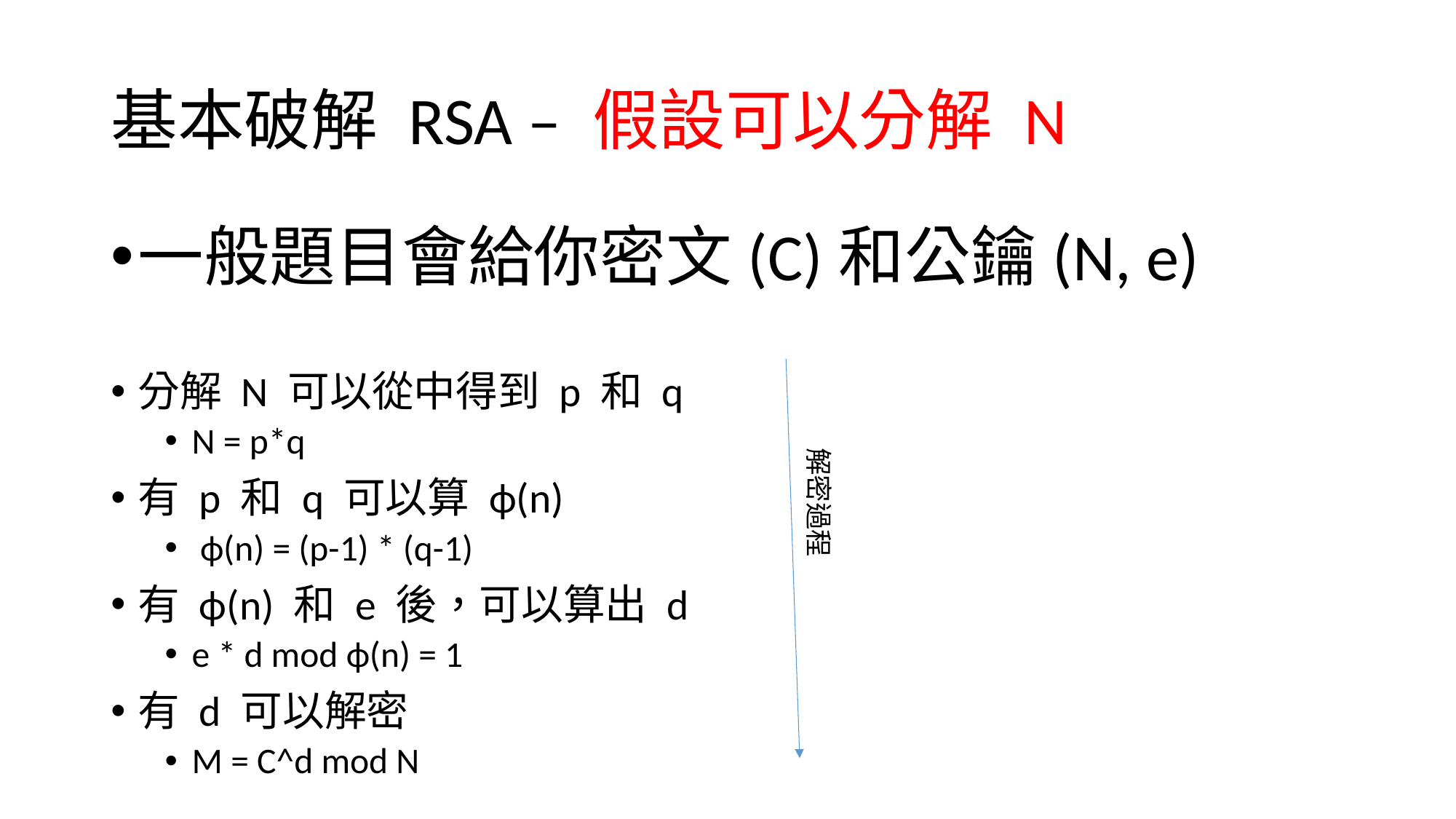

# 基本破解 RSA – 假設可以分解 N
一般題目會給你密文(C)和公鑰(N, e)

分解 N 可以從中得到 p 和 q
N = p*q
有 p 和 q 可以算 ϕ(n)
 ϕ(n) = (p-1) * (q-1)
有 ϕ(n) 和 e 後，可以算出 d
e * d mod ϕ(n) = 1
有 d 可以解密
M = C^d mod N
解密過程